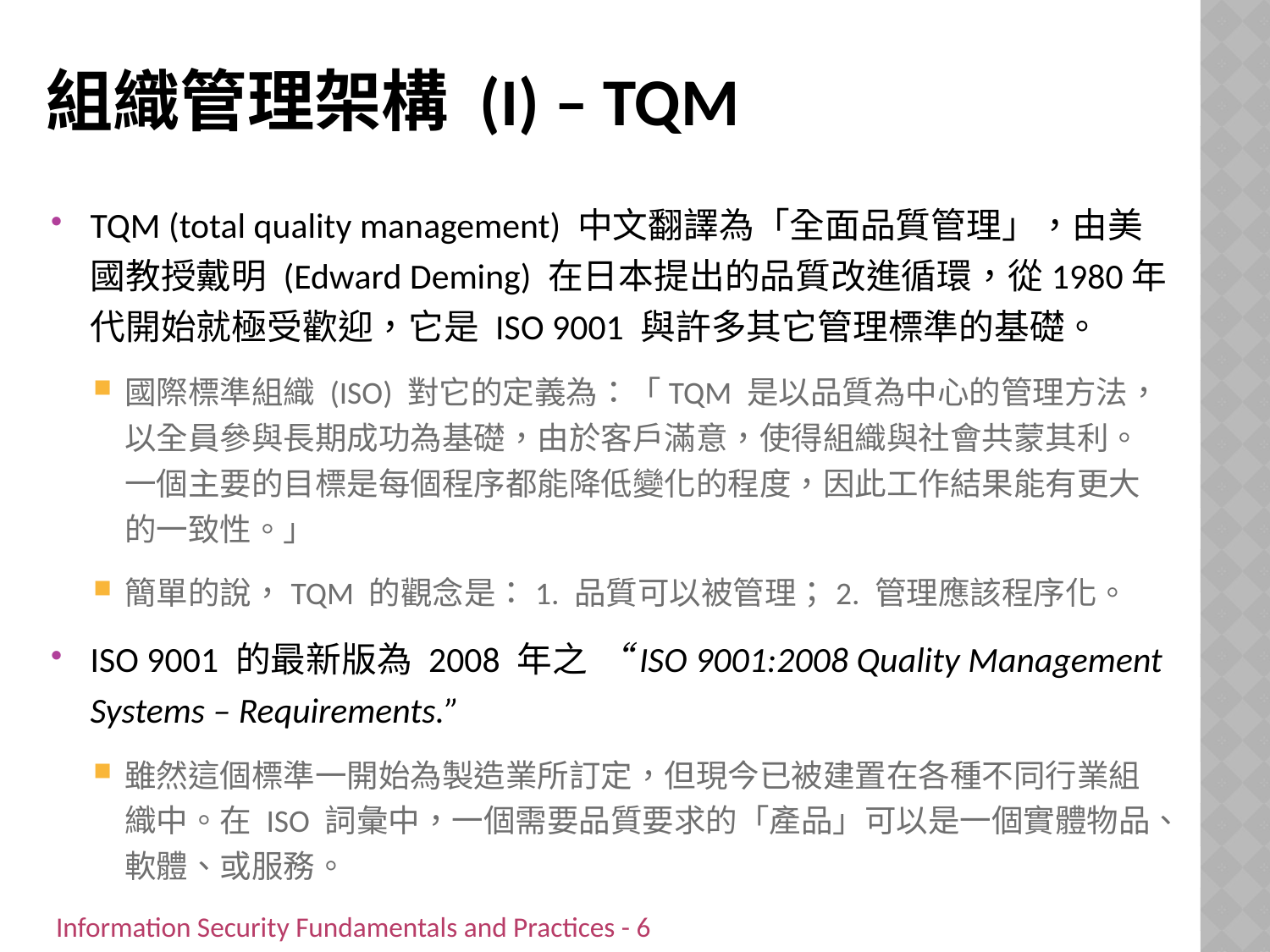

# 組織管理架構 (I) – TQM
TQM (total quality management) 中文翻譯為「全面品質管理」，由美國教授戴明 (Edward Deming) 在日本提出的品質改進循環，從1980年代開始就極受歡迎，它是 ISO 9001 與許多其它管理標準的基礎。
國際標準組織 (ISO) 對它的定義為：「TQM 是以品質為中心的管理方法，以全員參與長期成功為基礎，由於客戶滿意，使得組織與社會共蒙其利。一個主要的目標是每個程序都能降低變化的程度，因此工作結果能有更大的一致性。」
簡單的說，TQM 的觀念是：1. 品質可以被管理；2. 管理應該程序化。
ISO 9001 的最新版為 2008 年之 “ISO 9001:2008 Quality Management Systems – Requirements.”
雖然這個標準一開始為製造業所訂定，但現今已被建置在各種不同行業組織中。在 ISO 詞彙中，一個需要品質要求的「產品」可以是一個實體物品、軟體、或服務。